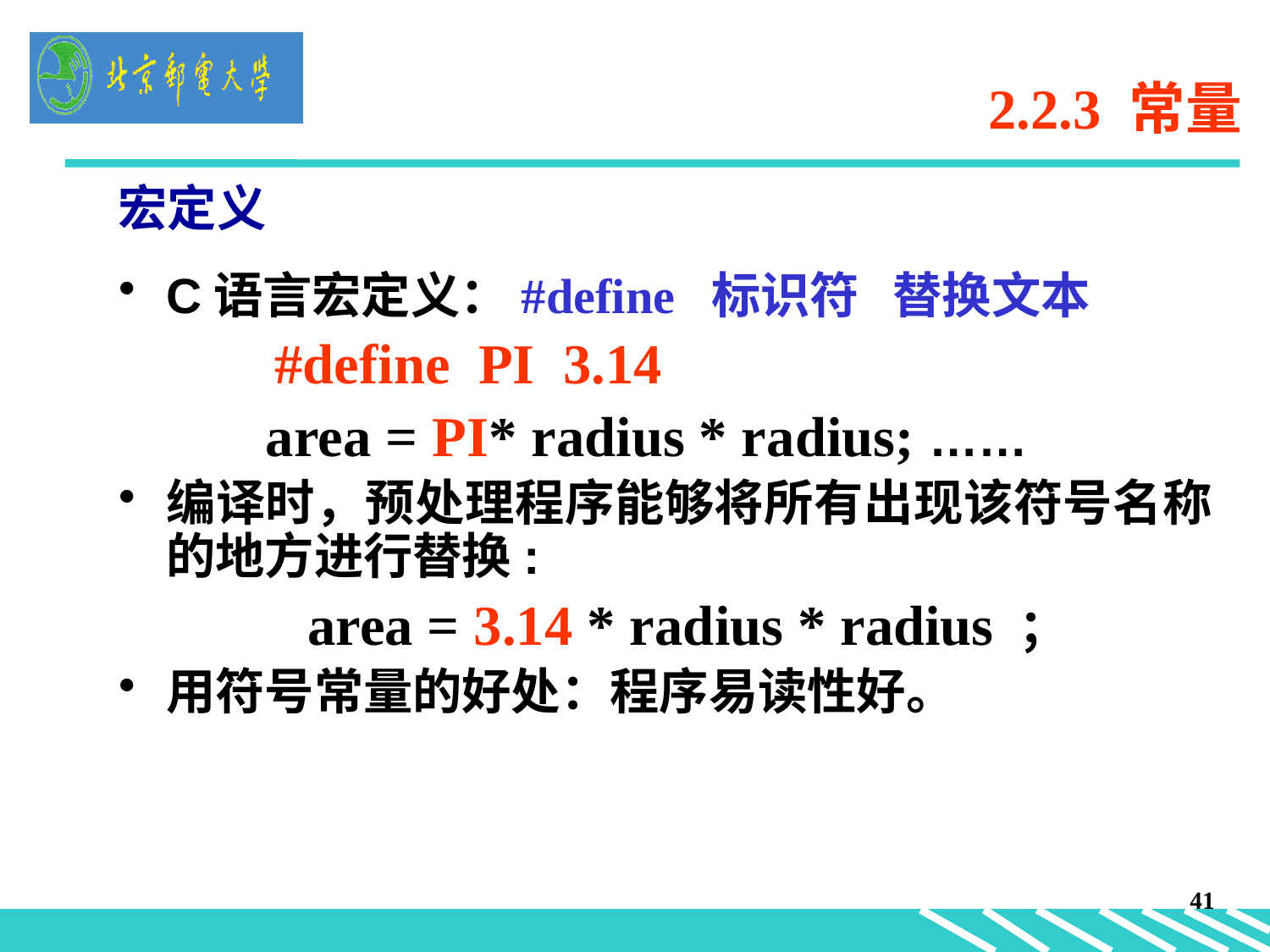

# 2.2.3 常量
宏定义
C语言宏定义：#define  标识符   替换文本
           #define  PI  3.14
            area = PI* radius * radius; ……
编译时，预处理程序能够将所有出现该符号名称的地方进行替换:
		 area = 3.14 * radius * radius ；
用符号常量的好处：程序易读性好。

41